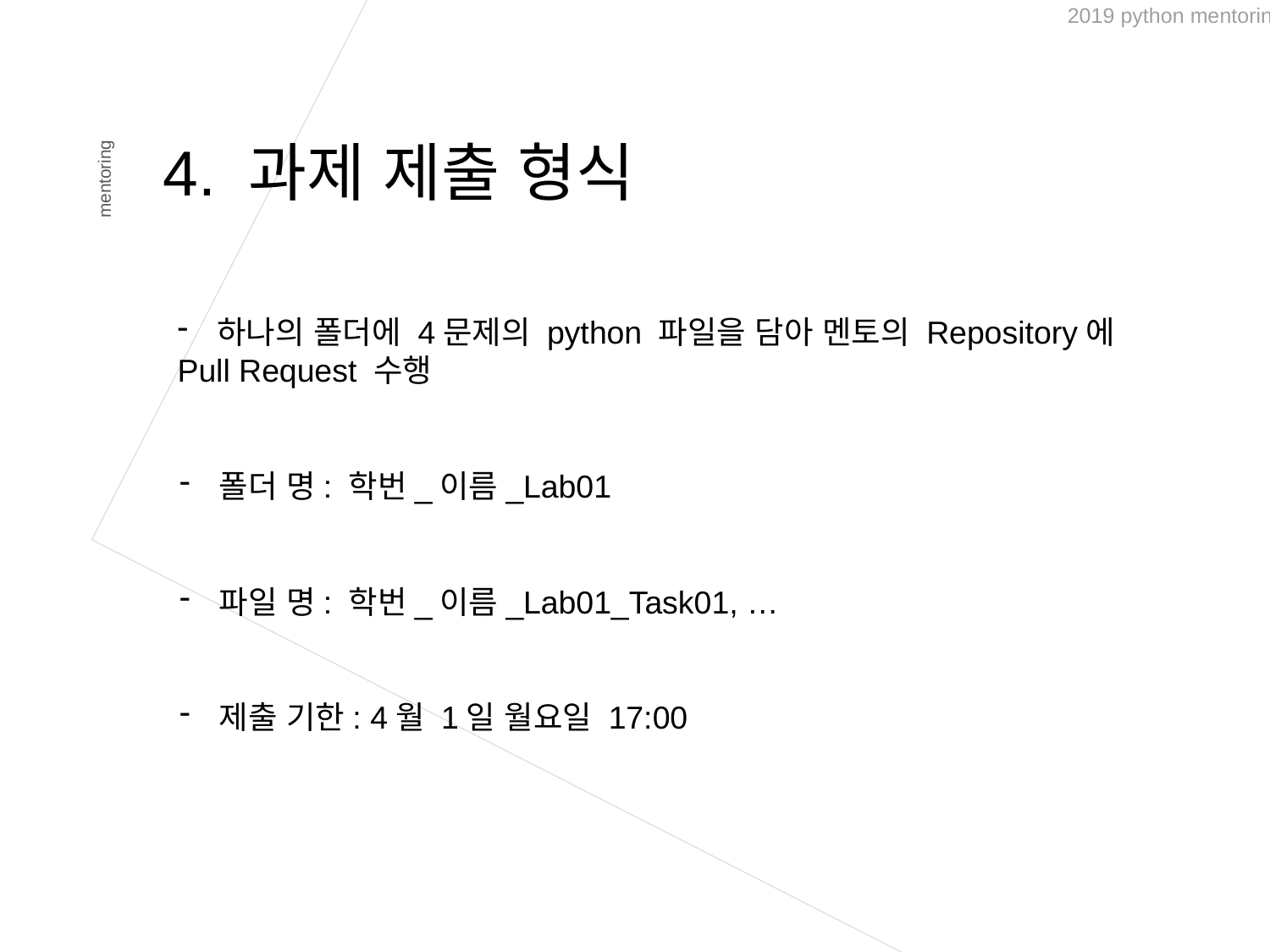

2019 python mentoring
 mentoring
4. 과제 제출 형식
하나의 폴더에 4문제의 python 파일을 담아 멘토의 Repository에
Pull Request 수행
폴더 명: 학번_이름_Lab01
파일 명: 학번_이름_Lab01_Task01, …
제출 기한: 4월 1일 월요일 17:00